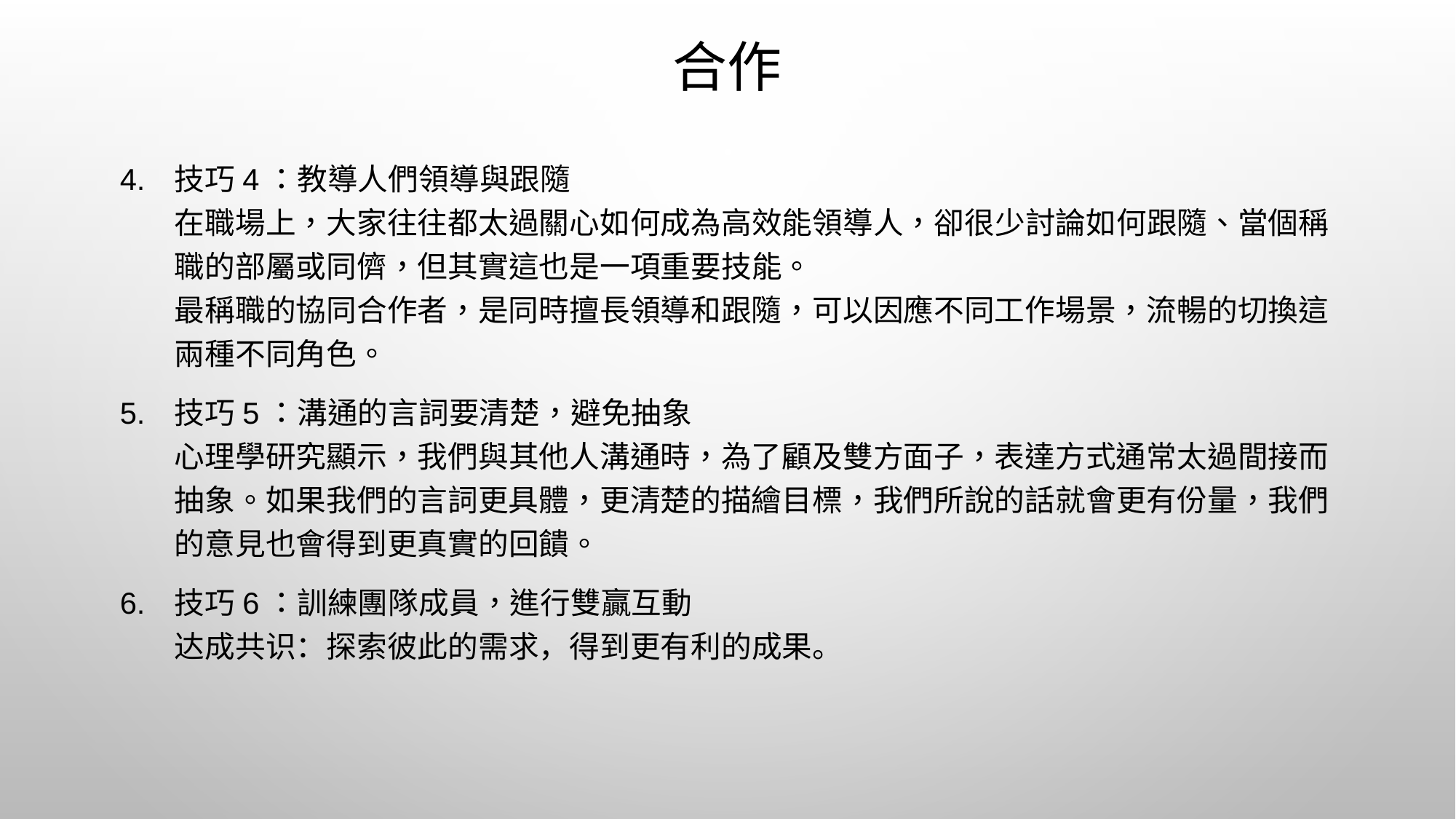

# 合作
技巧4：教導人們領導與跟隨
在職場上，大家往往都太過關心如何成為高效能領導人，卻很少討論如何跟隨、當個稱職的部屬或同儕，但其實這也是一項重要技能。
最稱職的協同合作者，是同時擅長領導和跟隨，可以因應不同工作場景，流暢的切換這兩種不同角色。
技巧5：溝通的言詞要清楚，避免抽象
心理學研究顯示，我們與其他人溝通時，為了顧及雙方面子，表達方式通常太過間接而抽象。如果我們的言詞更具體，更清楚的描繪目標，我們所說的話就會更有份量，我們的意見也會得到更真實的回饋。
技巧6：訓練團隊成員，進行雙贏互動
达成共识：探索彼此的需求，得到更有利的成果。